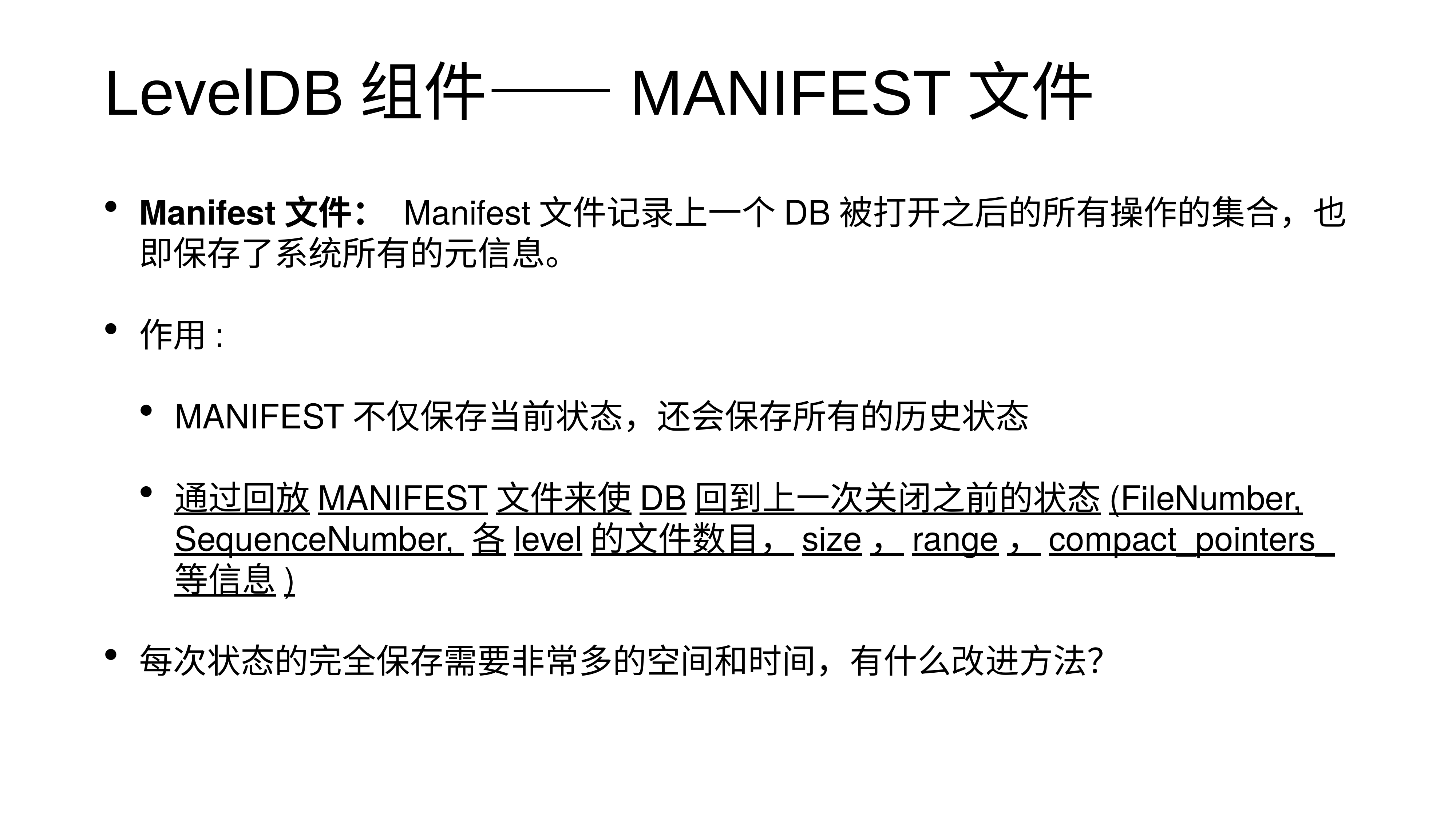

# LevelDB组件——MANIFEST文件
Manifest文件： Manifest文件记录上一个DB被打开之后的所有操作的集合，也即保存了系统所有的元信息。
作用:
MANIFEST不仅保存当前状态，还会保存所有的历史状态
通过回放MANIFEST文件来使DB回到上一次关闭之前的状态(FileNumber, SequenceNumber, 各level的文件数目，size，range，compact_pointers_等信息)
每次状态的完全保存需要非常多的空间和时间，有什么改进方法？